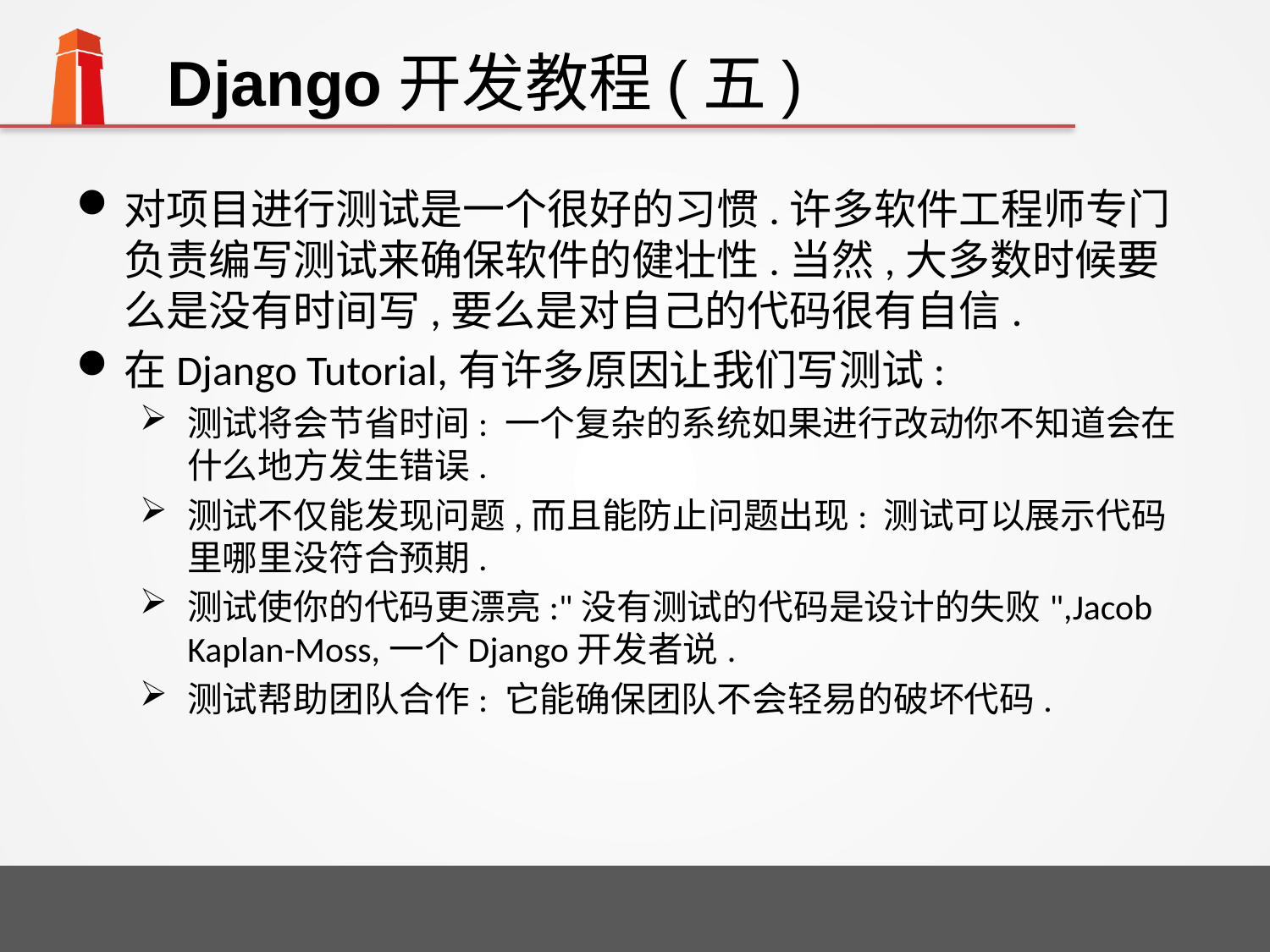

# Django开发教程(五)
对项目进行测试是一个很好的习惯.许多软件工程师专门负责编写测试来确保软件的健壮性.当然,大多数时候要么是没有时间写,要么是对自己的代码很有自信.
在Django Tutorial,有许多原因让我们写测试:
测试将会节省时间: 一个复杂的系统如果进行改动你不知道会在什么地方发生错误.
测试不仅能发现问题,而且能防止问题出现: 测试可以展示代码里哪里没符合预期.
测试使你的代码更漂亮:"没有测试的代码是设计的失败",Jacob Kaplan-Moss,一个Django开发者说.
测试帮助团队合作: 它能确保团队不会轻易的破坏代码.